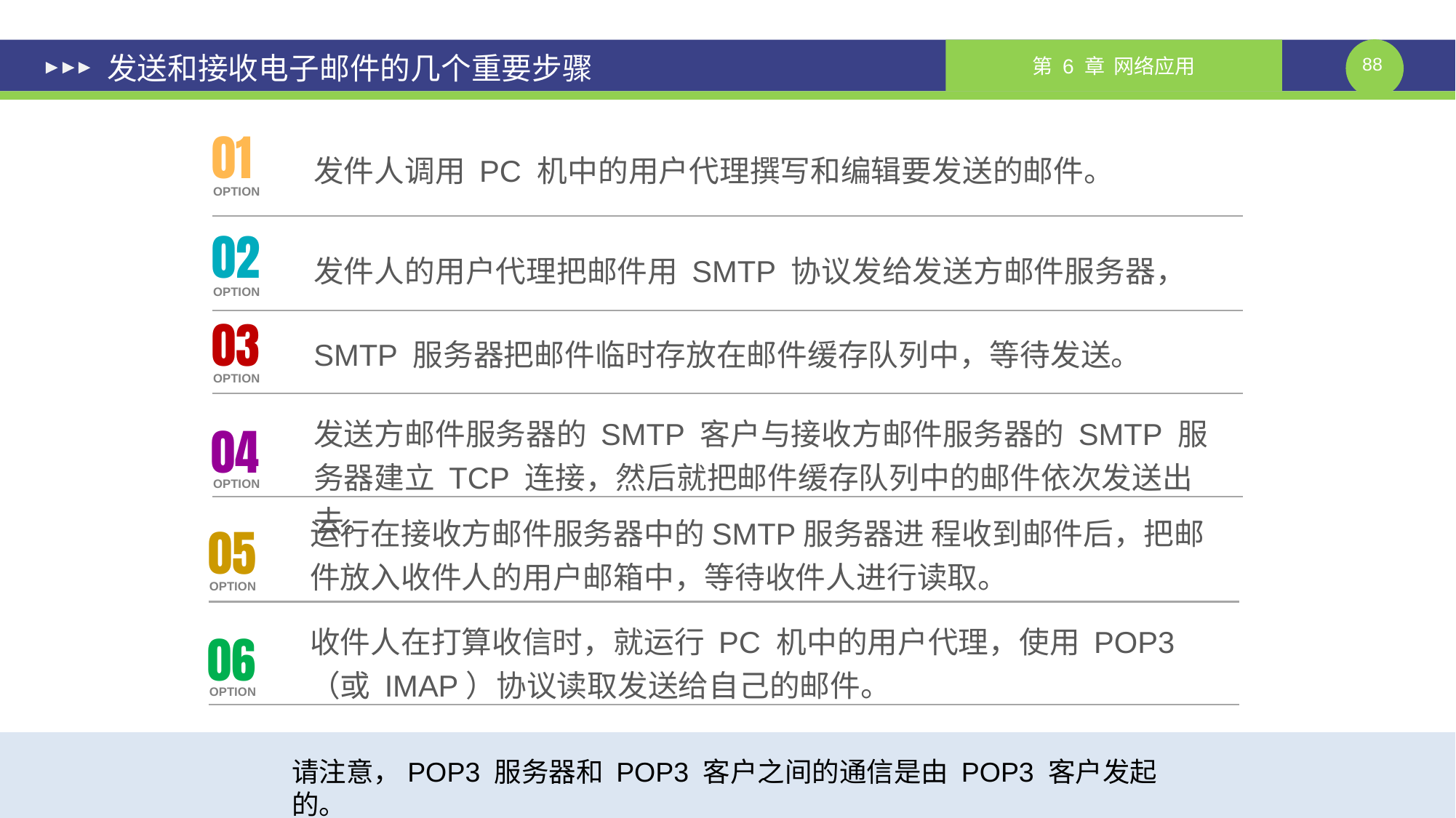

# 发送和接收电子邮件的几个重要步骤
01
OPTION
发件人调用 PC 机中的用户代理撰写和编辑要发送的邮件。
02
OPTION
发件人的用户代理把邮件用 SMTP 协议发给发送方邮件服务器，
03
OPTION
SMTP 服务器把邮件临时存放在邮件缓存队列中，等待发送。
发送方邮件服务器的 SMTP 客户与接收方邮件服务器的 SMTP 服务器建立 TCP 连接，然后就把邮件缓存队列中的邮件依次发送出去。
04
OPTION
运行在接收方邮件服务器中的SMTP服务器进 程收到邮件后，把邮件放入收件人的用户邮箱中，等待收件人进行读取。
05
OPTION
收件人在打算收信时，就运行 PC 机中的用户代理，使用 POP3（或 IMAP）协议读取发送给自己的邮件。
06
OPTION

请注意，POP3 服务器和 POP3 客户之间的通信是由 POP3 客户发起的。